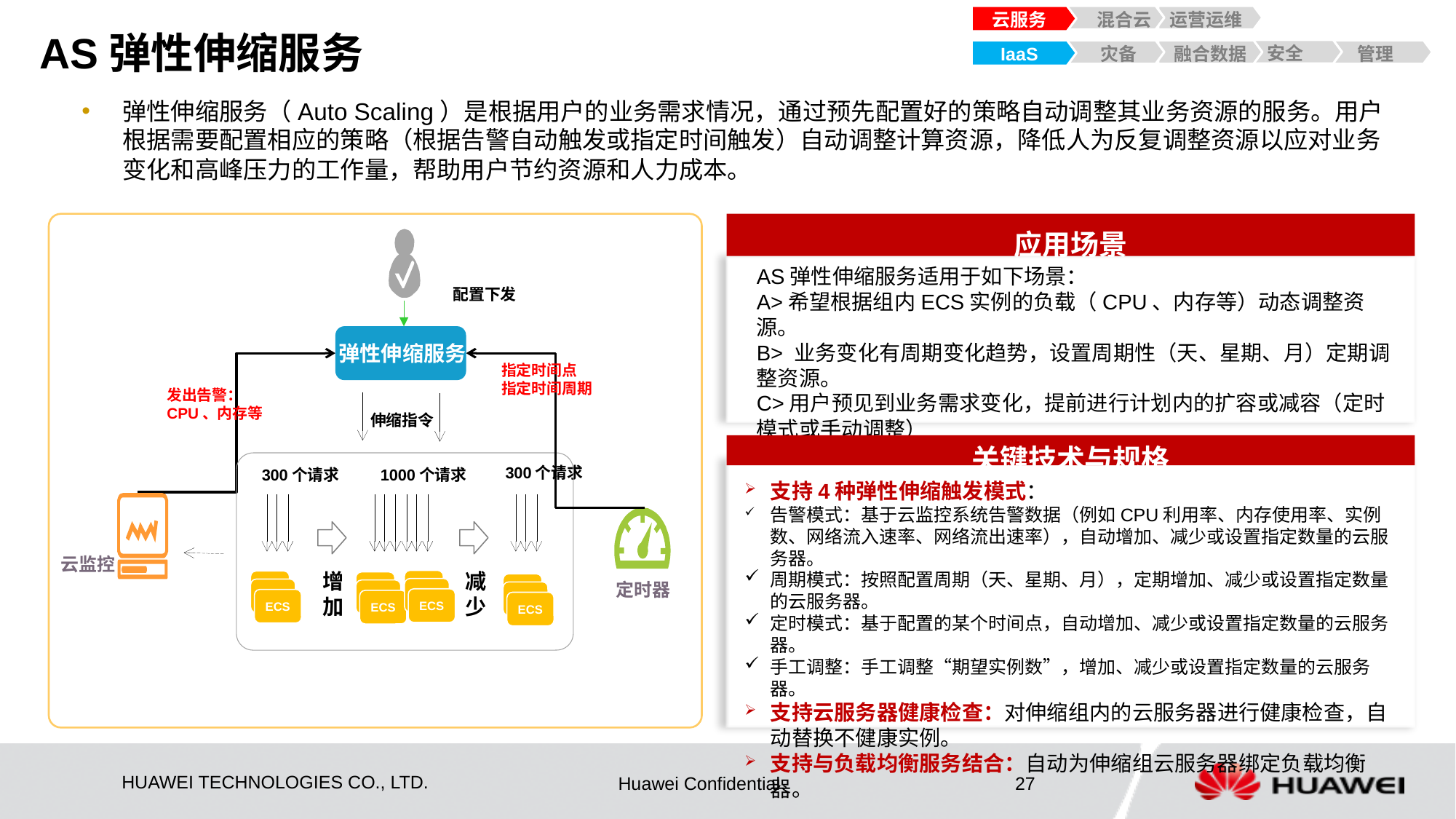

# AS弹性伸缩服务
混合云
运营运维
云服务
安全
    灾备
 融合数据
IaaS
管理
弹性伸缩服务（Auto Scaling）是根据用户的业务需求情况，通过预先配置好的策略自动调整其业务资源的服务。用户根据需要配置相应的策略（根据告警自动触发或指定时间触发）自动调整计算资源，降低人为反复调整资源以应对业务变化和高峰压力的工作量，帮助用户节约资源和人力成本。

应用场景

配置下发
弹性伸缩服务
指定时间点
指定时间周期
发出告警：
CPU、内存等
伸缩指令

300个请求
300个请求
1000个请求

增加
减少

ECS

云监控

定时器

ECS
ECS
ECS

AS弹性伸缩服务适用于如下场景：
A>希望根据组内ECS实例的负载（CPU、内存等）动态调整资源。
B> 业务变化有周期变化趋势，设置周期性（天、星期、月）定期调整资源。
C>用户预见到业务需求变化，提前进行计划内的扩容或减容（定时模式或手动调整）
关键技术与规格
支持4种弹性伸缩触发模式：
告警模式：基于云监控系统告警数据（例如CPU利用率、内存使用率、实例数、网络流入速率、网络流出速率），自动增加、减少或设置指定数量的云服务器。
周期模式：按照配置周期（天、星期、月），定期增加、减少或设置指定数量的云服务器。
定时模式：基于配置的某个时间点，自动增加、减少或设置指定数量的云服务器。
手工调整：手工调整“期望实例数”，增加、减少或设置指定数量的云服务器。
支持云服务器健康检查：对伸缩组内的云服务器进行健康检查，自动替换不健康实例。
支持与负载均衡服务结合：自动为伸缩组云服务器绑定负载均衡器。